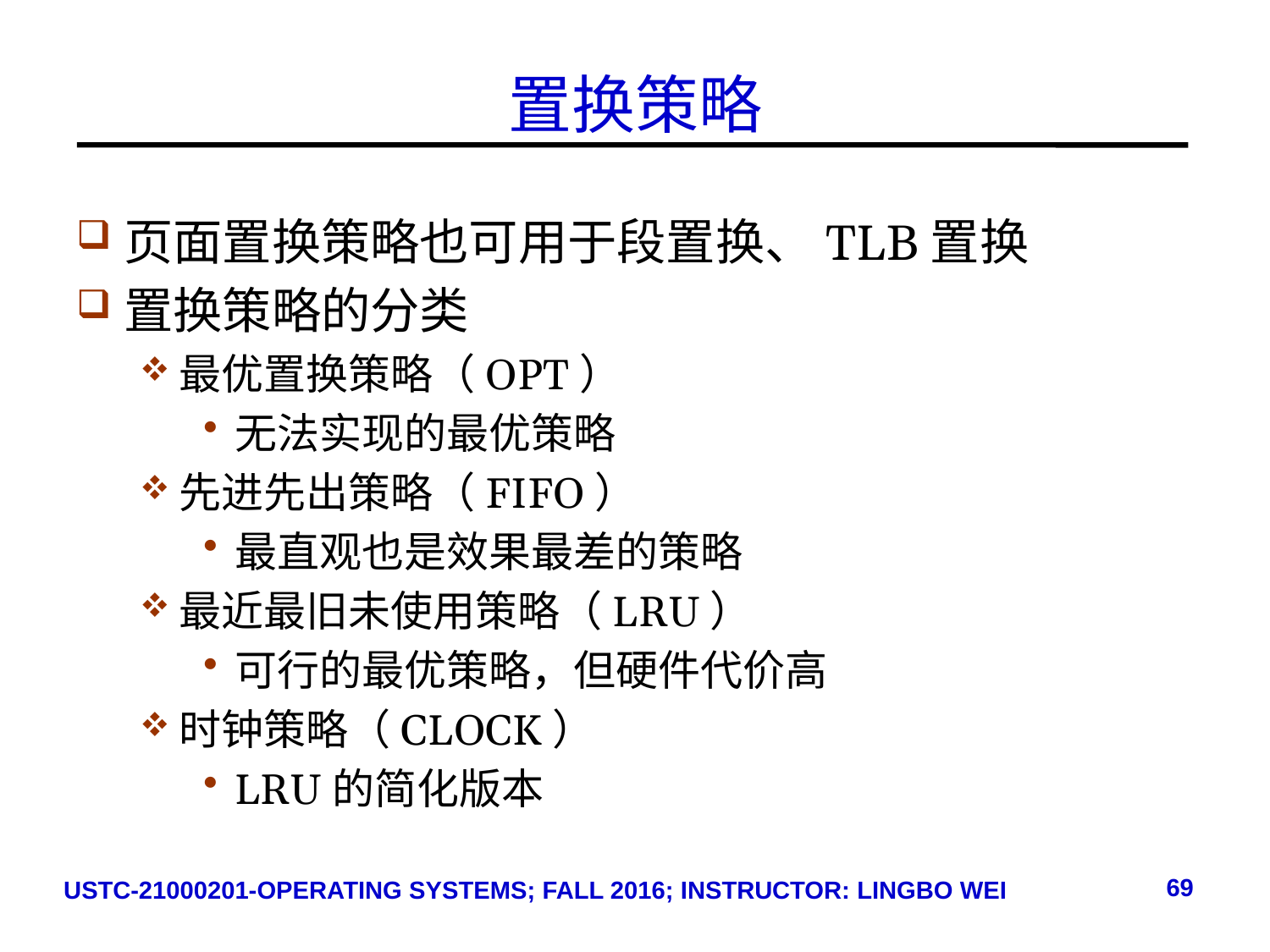

# 置换策略
页面置换策略也可用于段置换、TLB置换
置换策略的分类
最优置换策略（OPT）
无法实现的最优策略
先进先出策略（FIFO）
最直观也是效果最差的策略
最近最旧未使用策略（LRU）
可行的最优策略，但硬件代价高
时钟策略（CLOCK）
LRU的简化版本
69
USTC-21000201-OPERATING SYSTEMS; FALL 2016; INSTRUCTOR: LINGBO WEI